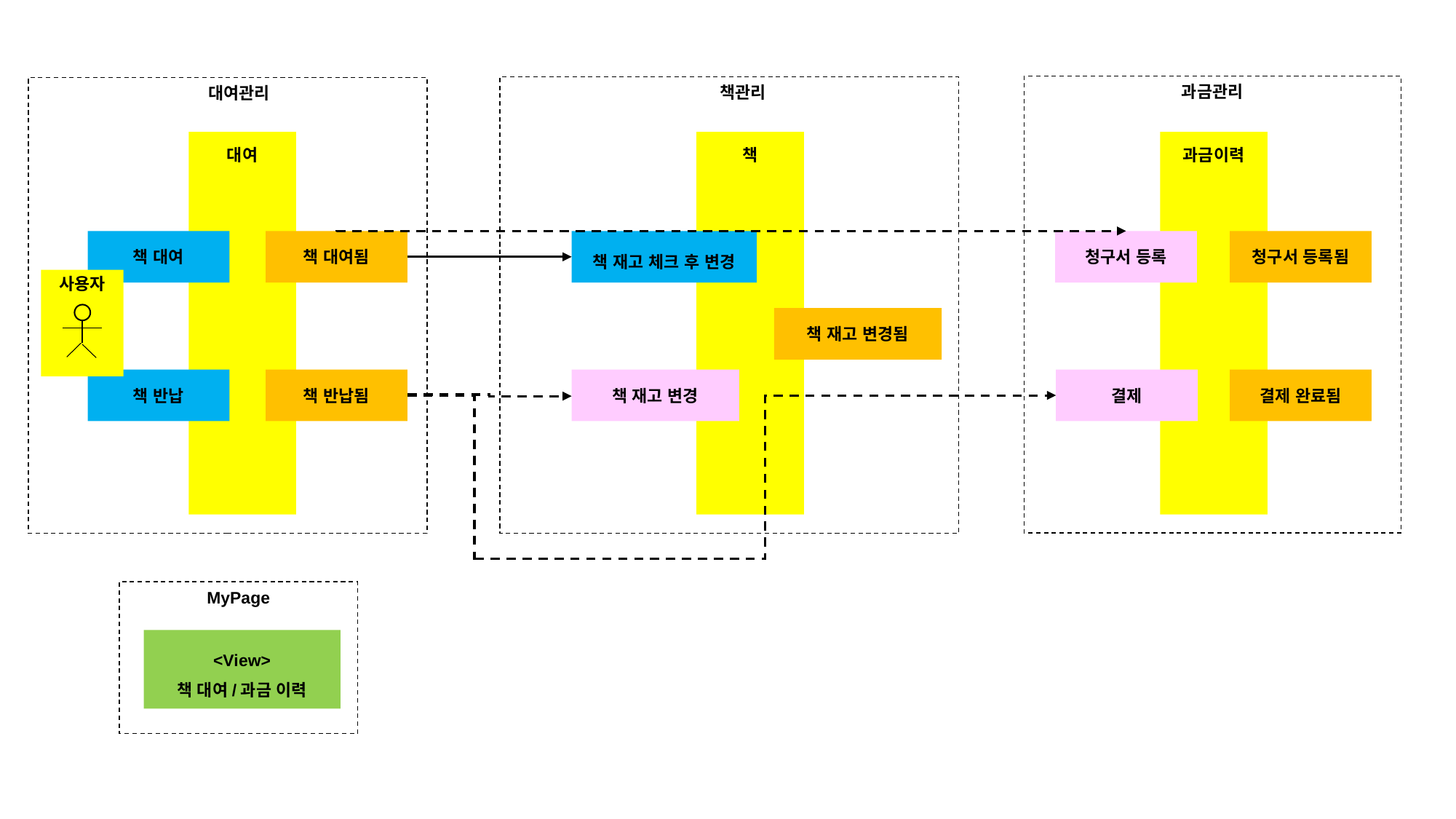

과금관리
     책관리
    대여관리
대여

책

과금이력

책 대여
책 대여됨
책 재고 체크 후 변경
청구서 등록
청구서 등록됨
사용자

책 재고 변경됨
책 반납
책 반납됨
책 재고 변경
결제
결제 완료됨
MyPage
<View>
책 대여/과금 이력